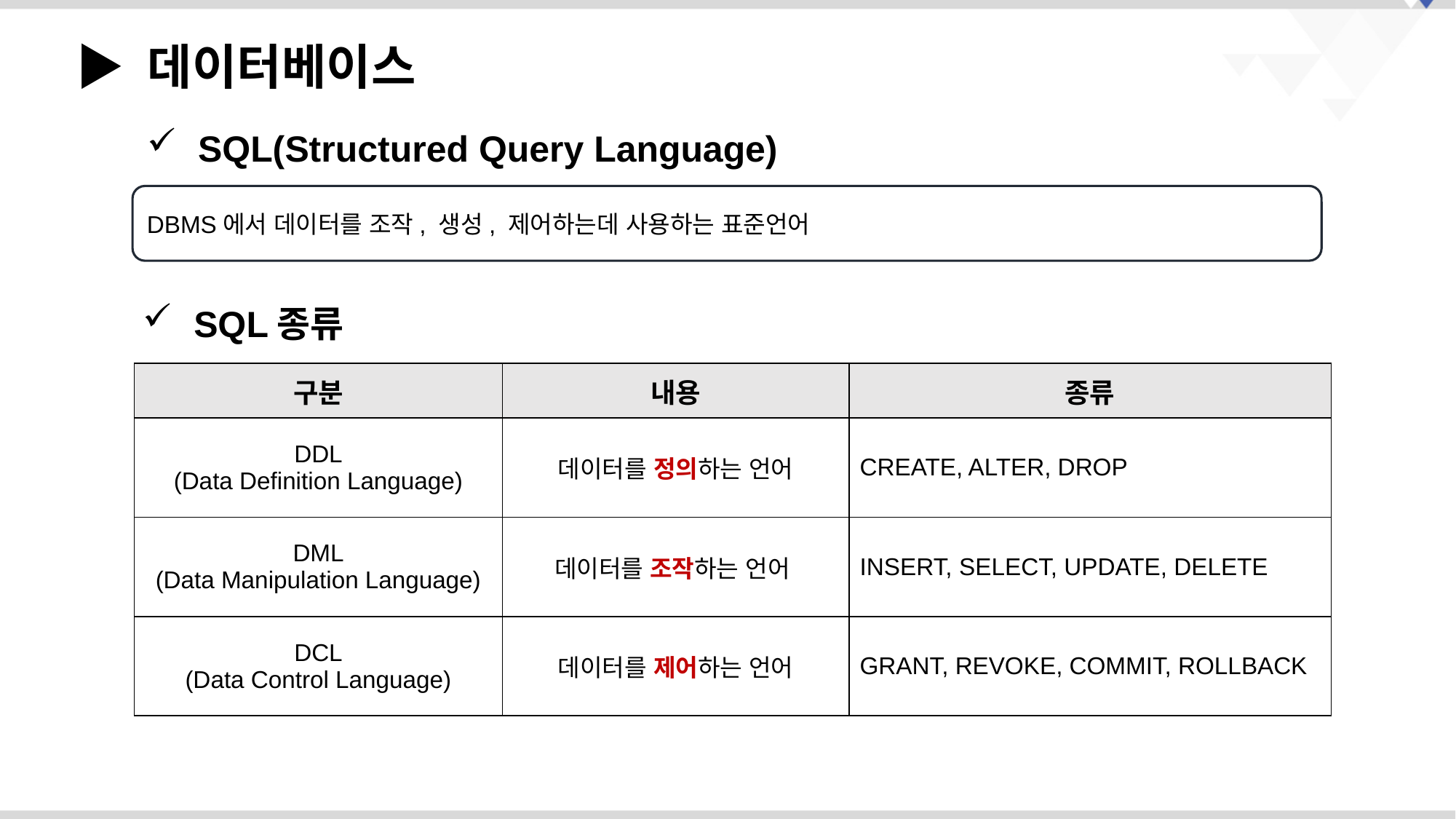

▶ 데이터베이스
 SQL(Structured Query Language)
DBMS에서 데이터를 조작, 생성, 제어하는데 사용하는 표준언어
 SQL종류
| 구분 | 내용 | 종류 |
| --- | --- | --- |
| DDL (Data Definition Language) | 데이터를 정의하는 언어 | CREATE, ALTER, DROP |
| DML (Data Manipulation Language) | 데이터를 조작하는 언어 | INSERT, SELECT, UPDATE, DELETE |
| DCL (Data Control Language) | 데이터를 제어하는 언어 | GRANT, REVOKE, COMMIT, ROLLBACK |